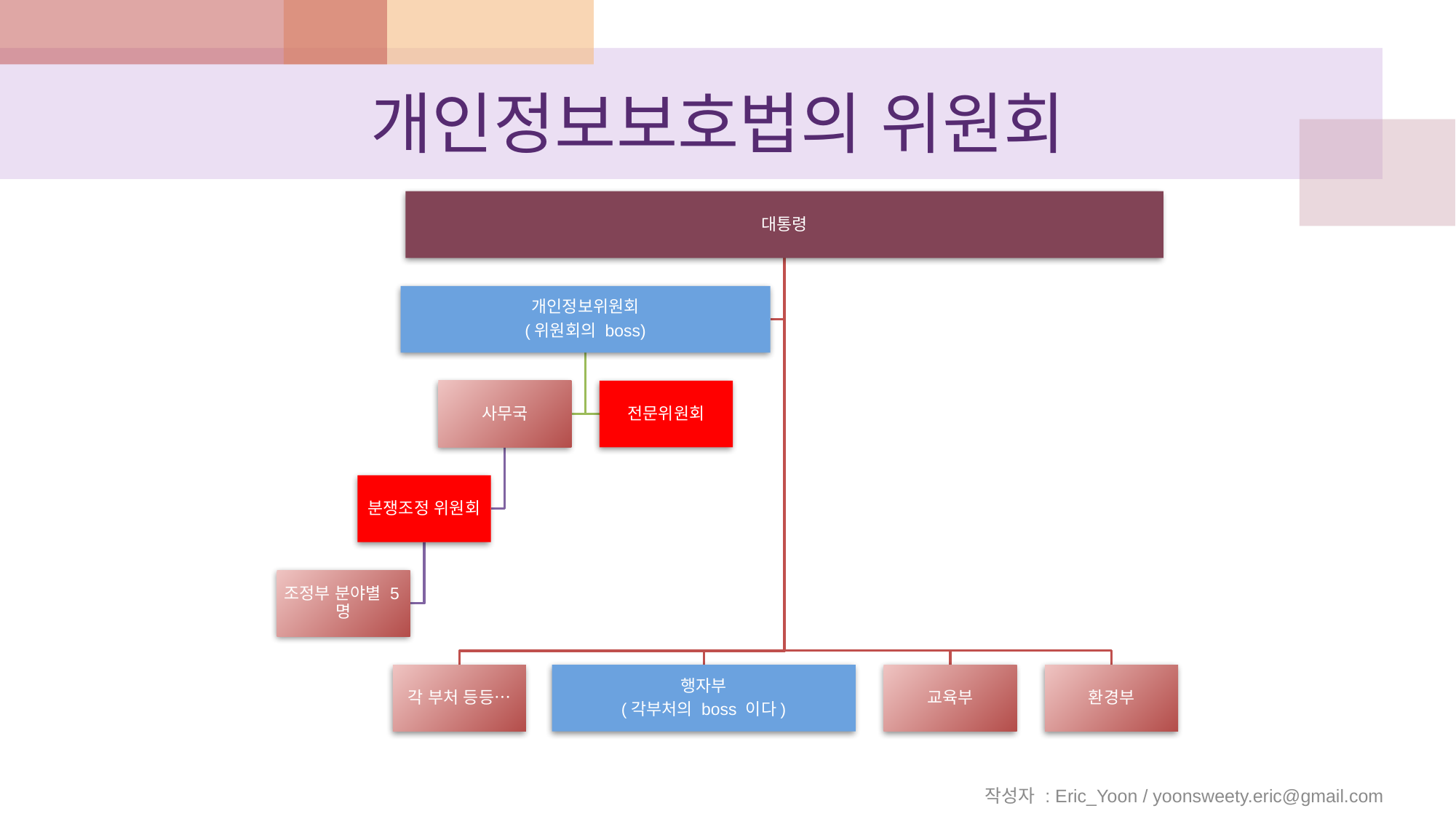

# 개인정보보호법의 위원회
대통령
각 부처 등등…
행자부
(각부처의 boss 이다)
교육부
환경부
개인정보위원회
(위원회의 boss)
사무국
분쟁조정 위원회
조정부 분야별 5명
전문위원회
작성자 : Eric_Yoon / yoonsweety.eric@gmail.com